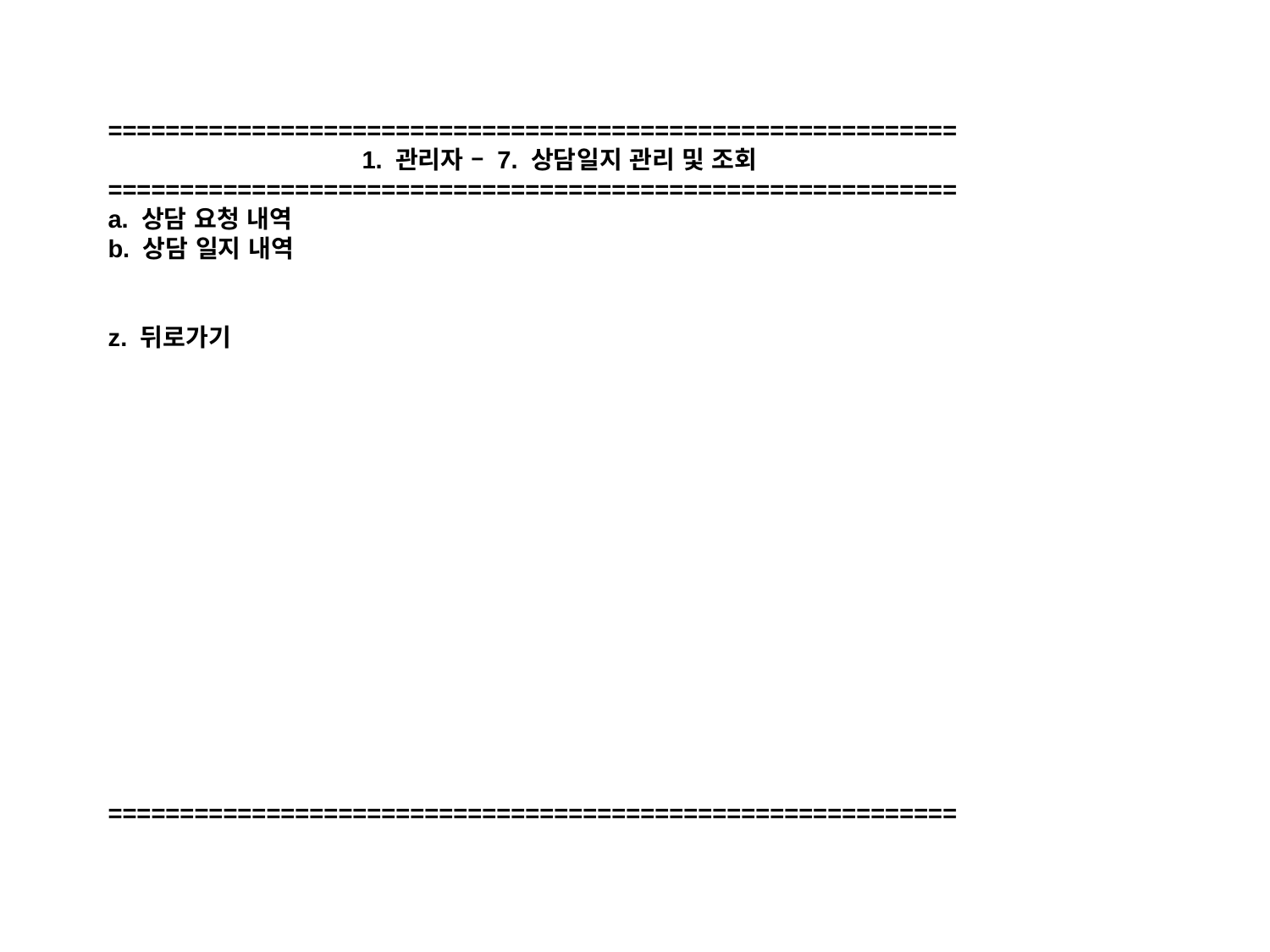

===========================================================
		1. 관리자 – 7. 상담일지 관리 및 조회
===========================================================
a. 상담 요청 내역
b. 상담 일지 내역

z. 뒤로가기

===========================================================